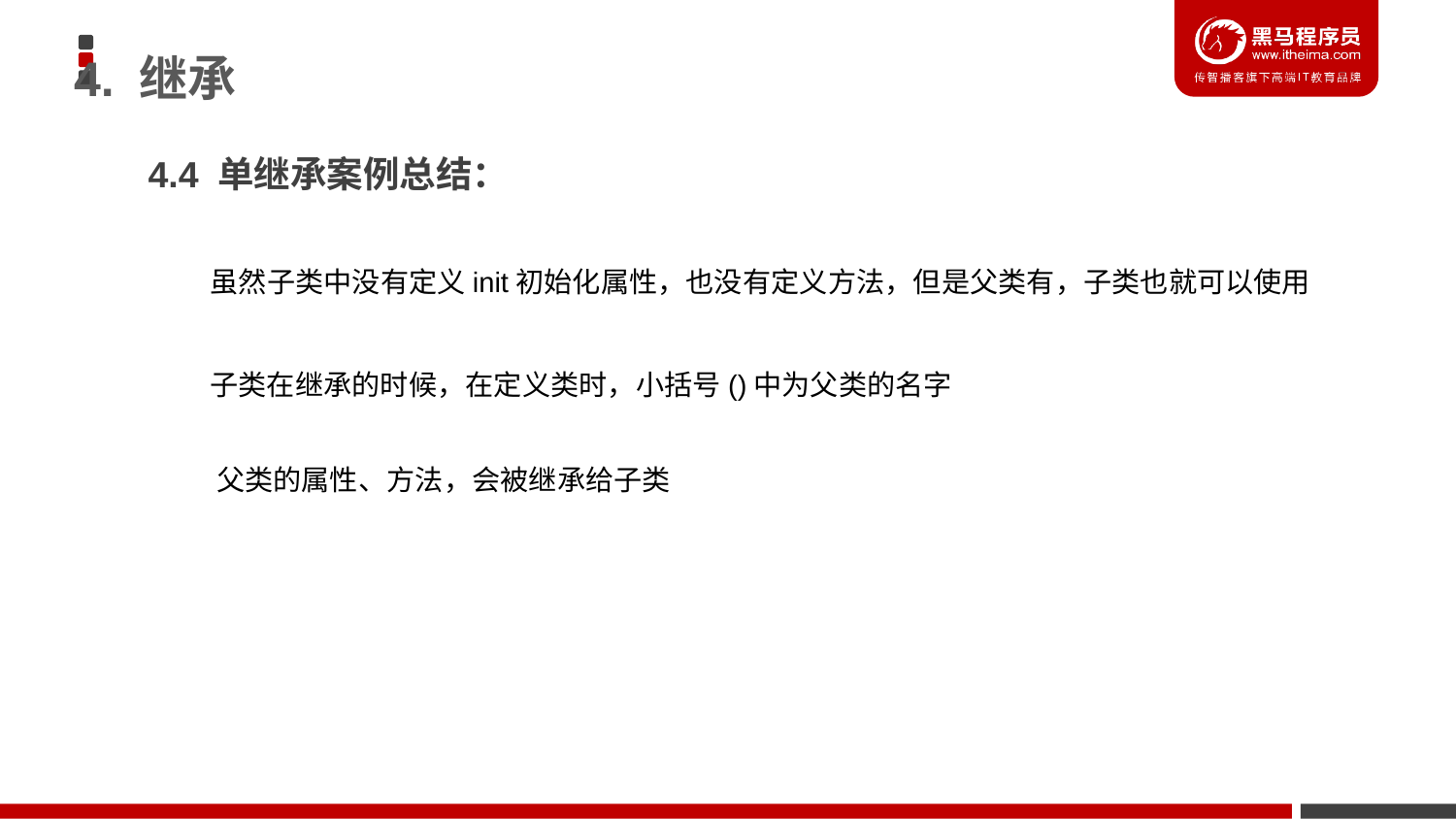

4. 继承
4.4 单继承案例总结：
虽然子类中没有定义init初始化属性，也没有定义方法，但是父类有，子类也就可以使用
子类在继承的时候，在定义类时，小括号()中为父类的名字
父类的属性、方法，会被继承给子类